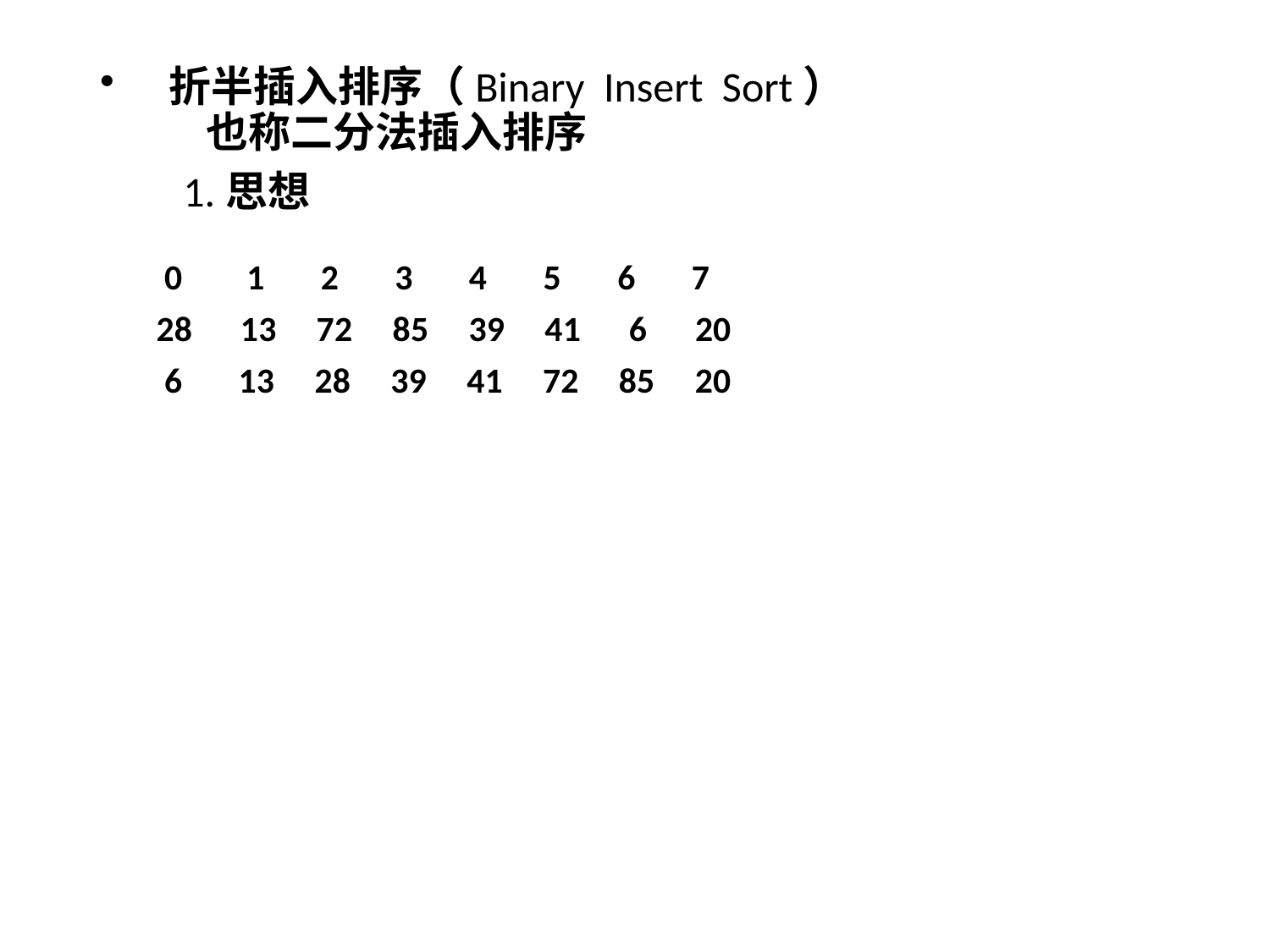

# 折半插入排序（Binary  Insert  Sort） 也称二分法插入排序 1.思想
        0        1       2       3       4       5       6       7
       28      13     72     85     39     41      6      20
        6       13     28     39     41     72     85     20